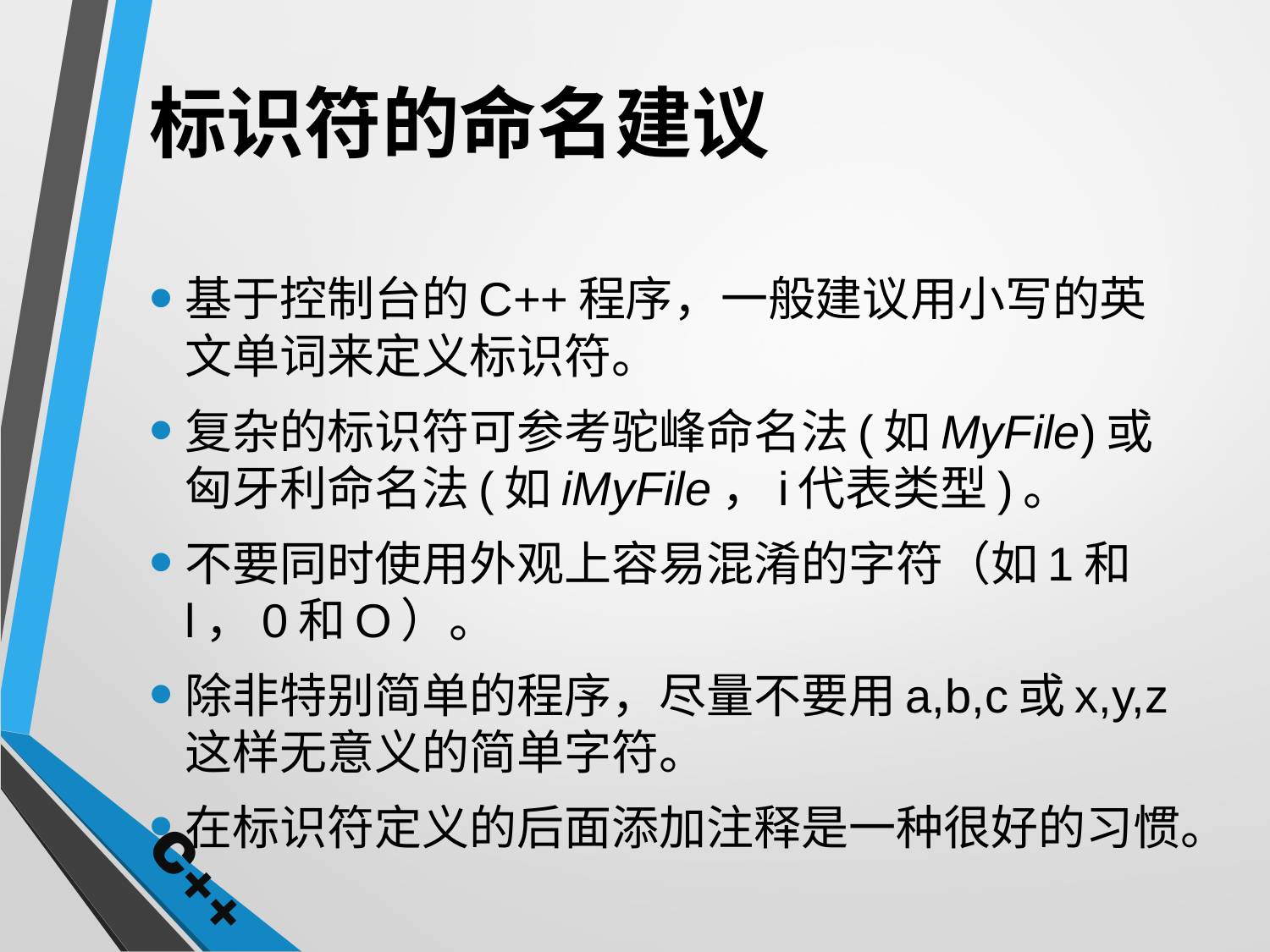

# 标识符的命名建议
基于控制台的C++程序，一般建议用小写的英文单词来定义标识符。
复杂的标识符可参考驼峰命名法(如MyFile)或匈牙利命名法(如iMyFile，i代表类型)。
不要同时使用外观上容易混淆的字符（如1和l，0和O）。
除非特别简单的程序，尽量不要用a,b,c或x,y,z这样无意义的简单字符。
在标识符定义的后面添加注释是一种很好的习惯。